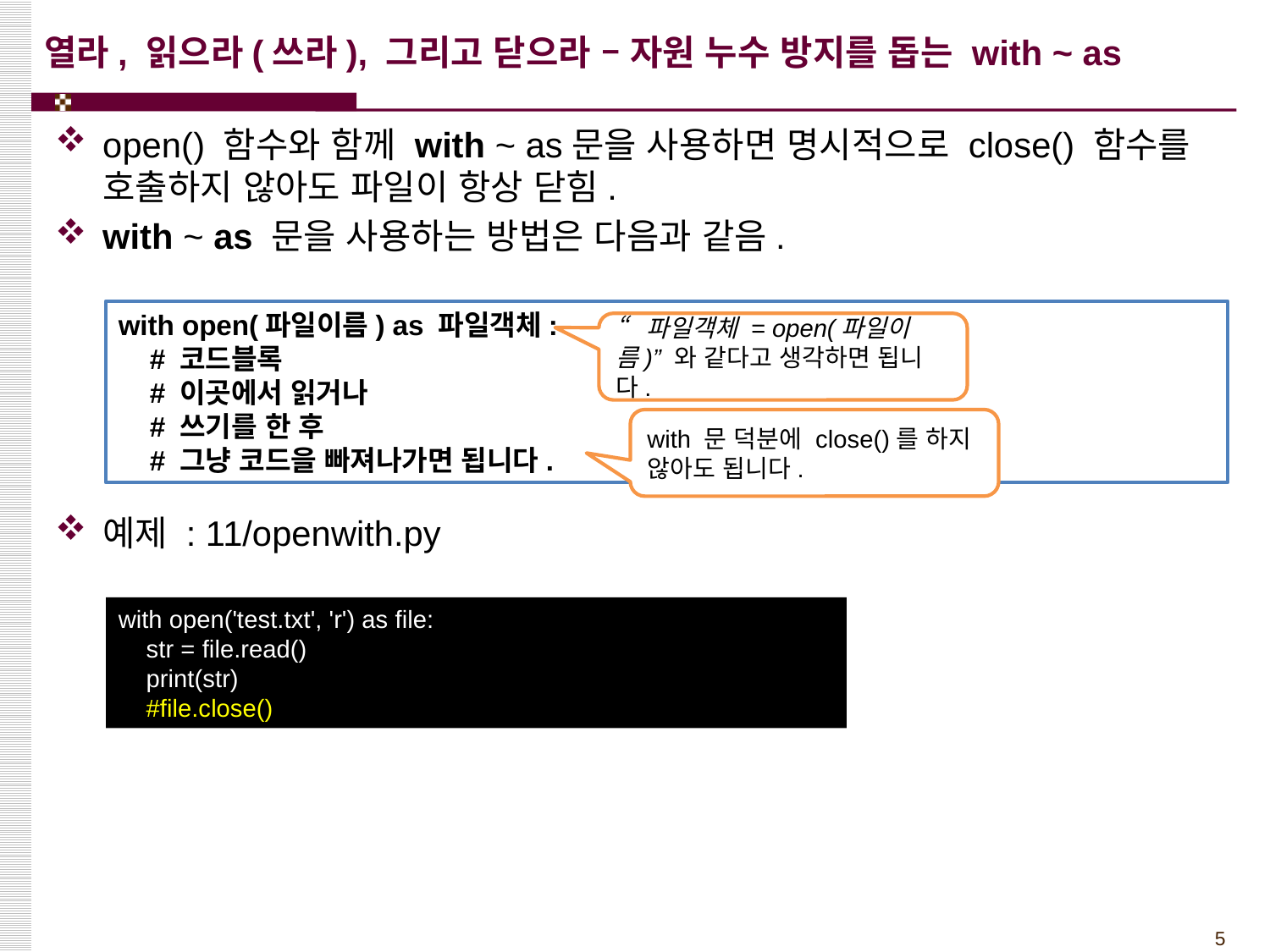

# 열라, 읽으라(쓰라), 그리고 닫으라 – 자원 누수 방지를 돕는 with ~ as
open() 함수와 함께 with ~ as문을 사용하면 명시적으로 close() 함수를 호출하지 않아도 파일이 항상 닫힘.
with ~ as 문을 사용하는 방법은 다음과 같음.

예제 : 11/openwith.py

with open(파일이름) as 파일객체:
    # 코드블록
    # 이곳에서 읽거나
    # 쓰기를 한 후
    # 그냥 코드을 빠져나가면 됩니다.
“파일객체 = open(파일이름)” 와 같다고 생각하면 됩니다.
with 문 덕분에 close()를 하지 않아도 됩니다.
with open('test.txt', 'r') as file:
    str = file.read()
    print(str)
    #file.close()